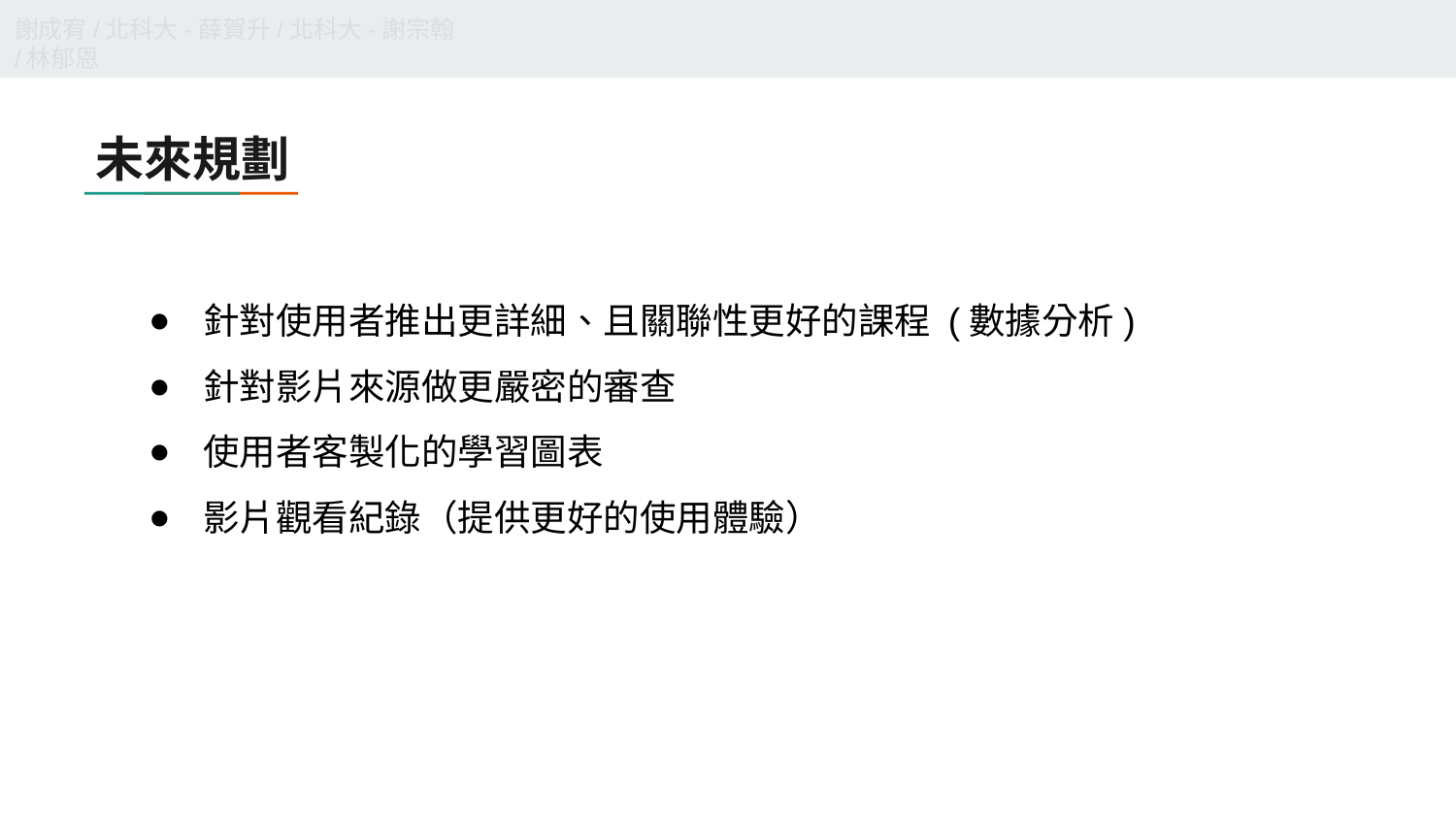

謝成宥/北科大-薛賀升/北科大-謝宗翰/林郁恩
# 未來規劃
針對使用者推出更詳細、且關聯性更好的課程 (數據分析)
針對影片來源做更嚴密的審查
使用者客製化的學習圖表
影片觀看紀錄（提供更好的使用體驗）